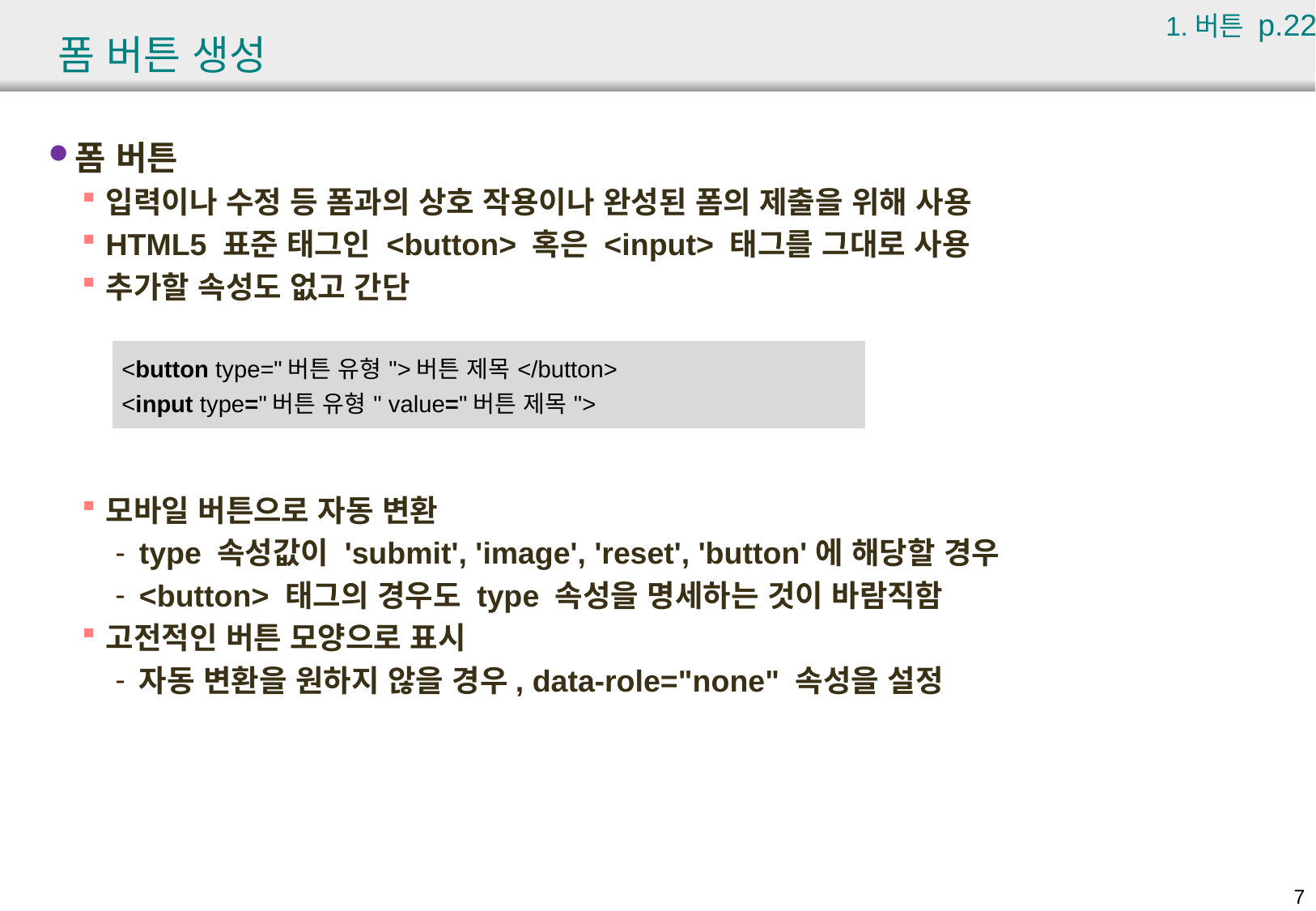

1.버튼 p.228
# 폼 버튼 생성
폼 버튼
입력이나 수정 등 폼과의 상호 작용이나 완성된 폼의 제출을 위해 사용
HTML5 표준 태그인 <button> 혹은 <input> 태그를 그대로 사용
추가할 속성도 없고 간단

모바일 버튼으로 자동 변환
type 속성값이 'submit', 'image', 'reset', 'button'에 해당할 경우
<button> 태그의 경우도 type 속성을 명세하는 것이 바람직함
고전적인 버튼 모양으로 표시
자동 변환을 원하지 않을 경우, data-role="none" 속성을 설정

| <button type="버튼 유형">버튼 제목</button> <input type="버튼 유형" value="버튼 제목"> |
| --- |